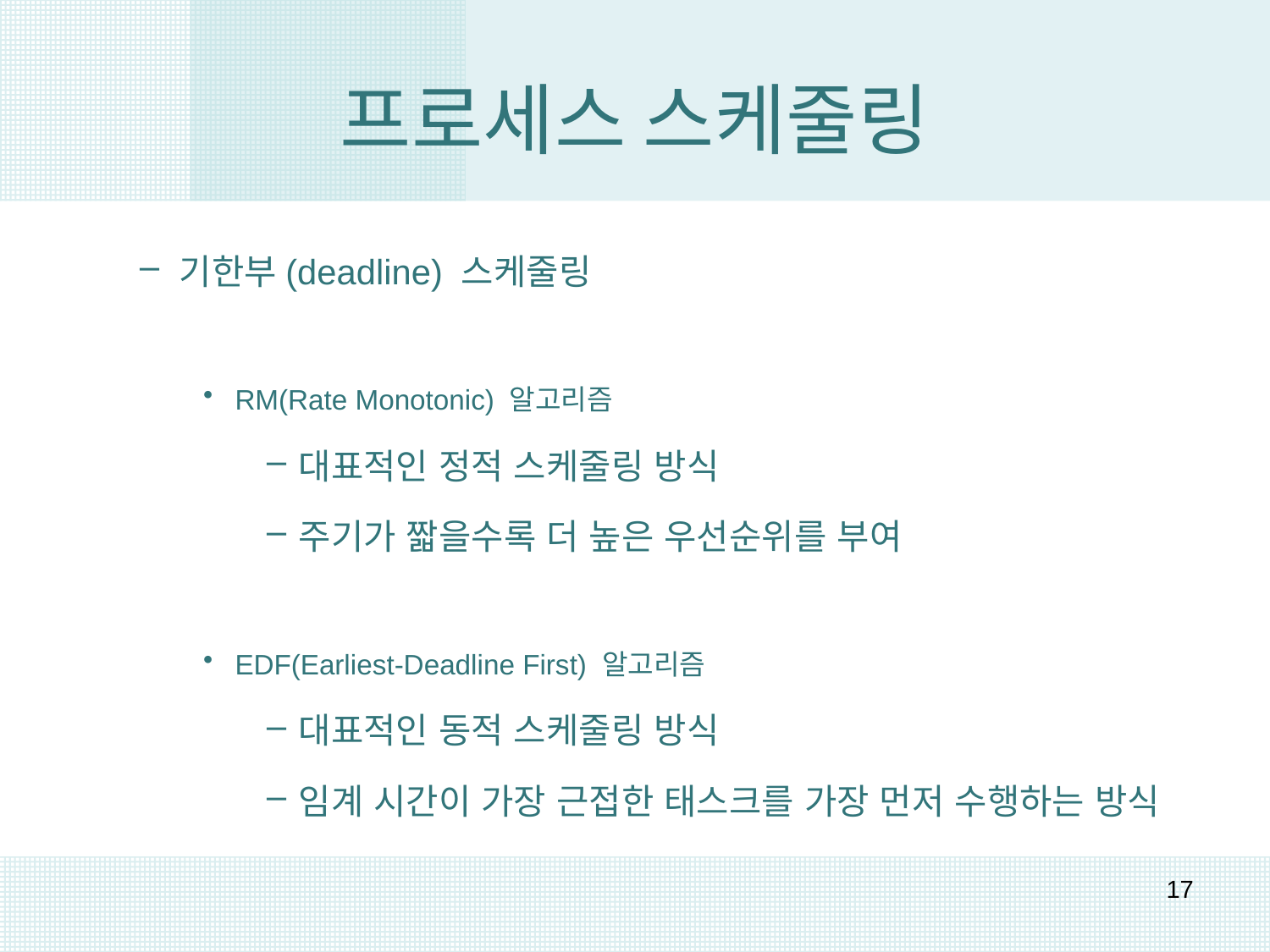

# 프로세스 스케줄링
기한부(deadline) 스케줄링

RM(Rate Monotonic) 알고리즘
대표적인 정적 스케줄링 방식
주기가 짧을수록 더 높은 우선순위를 부여

EDF(Earliest-Deadline First) 알고리즘
대표적인 동적 스케줄링 방식
임계 시간이 가장 근접한 태스크를 가장 먼저 수행하는 방식

17